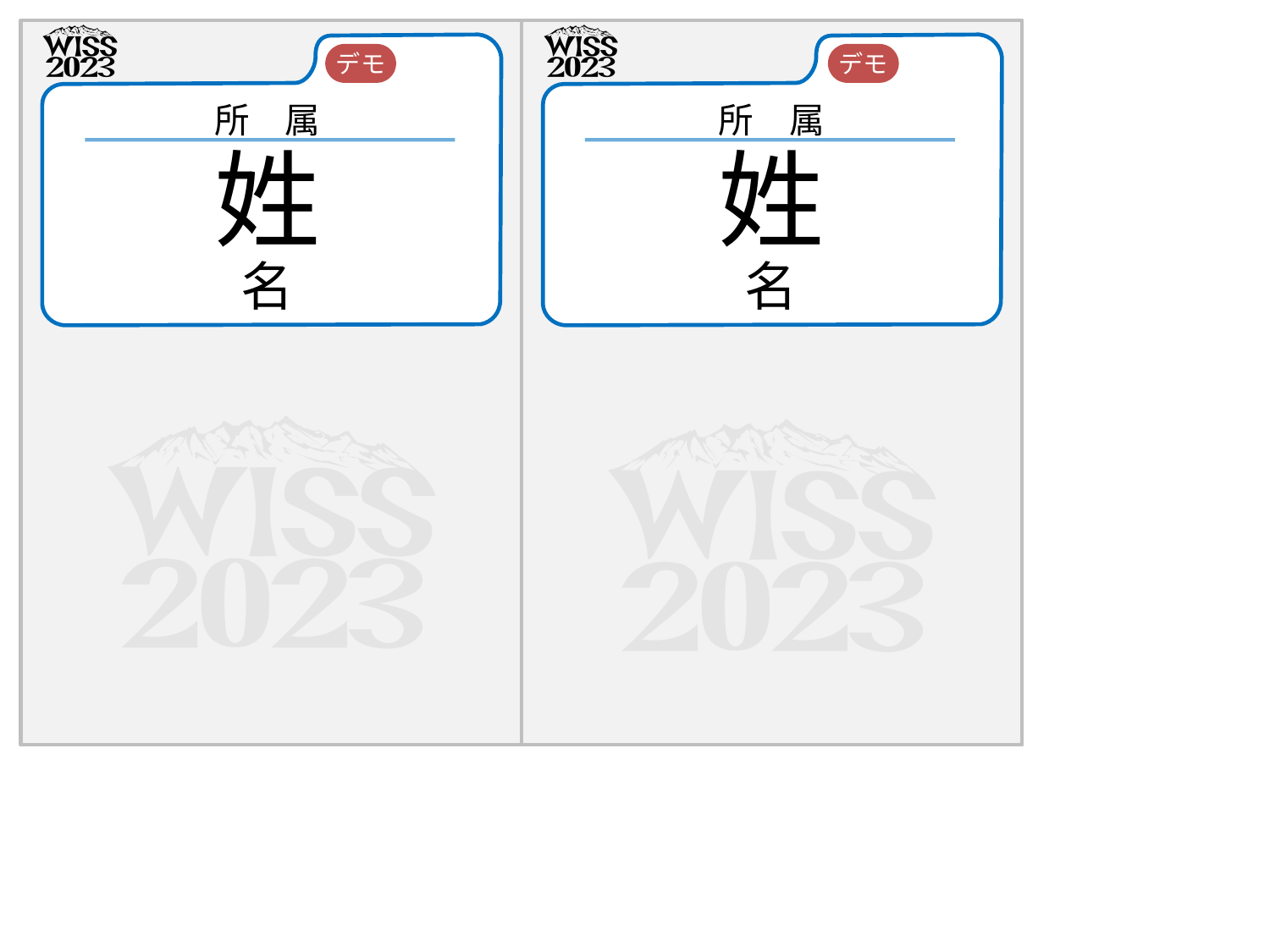

デモ

デモ
所　属
姓
名
所　属
姓
名